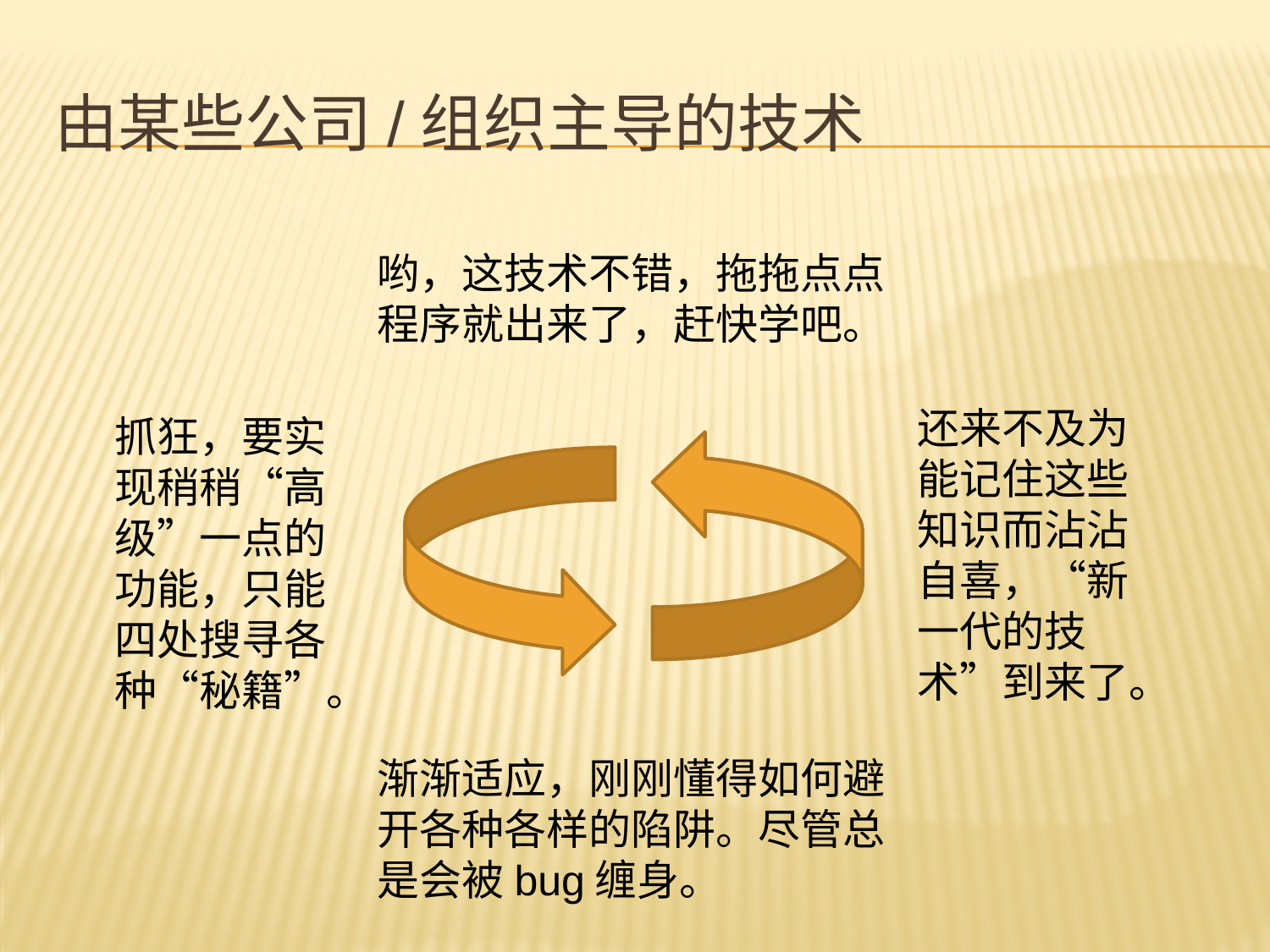

# 由某些公司/组织主导的技术
哟，这技术不错，拖拖点点程序就出来了，赶快学吧。
还来不及为能记住这些知识而沾沾自喜，“新一代的技术”到来了。
抓狂，要实现稍稍“高级”一点的功能，只能四处搜寻各种“秘籍”。

渐渐适应，刚刚懂得如何避开各种各样的陷阱。尽管总是会被bug缠身。